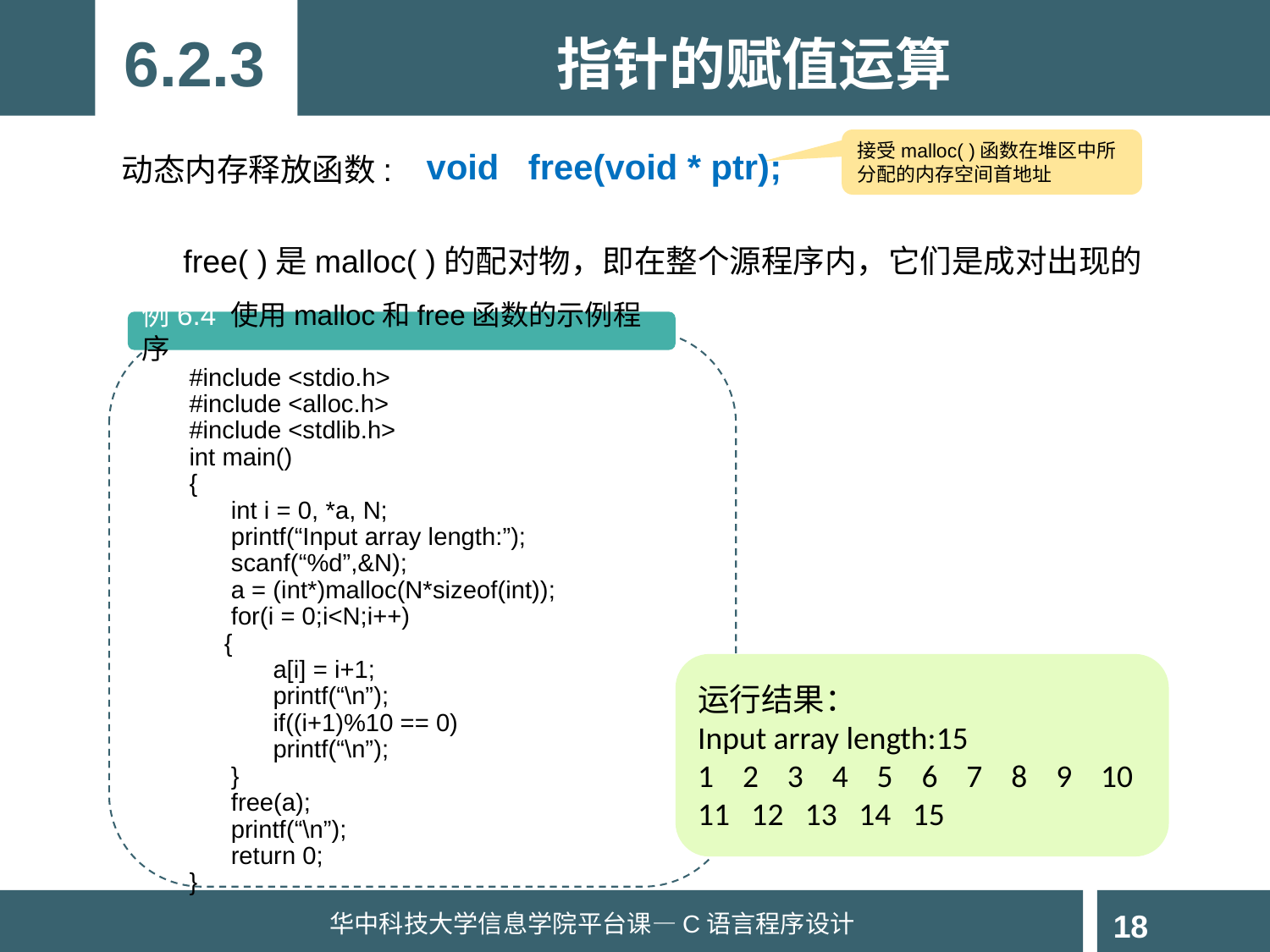

6.2.3
指针的赋值运算
接受malloc( )函数在堆区中所分配的内存空间首地址
动态内存释放函数:
void   free(void * ptr);
free( )是malloc( )的配对物，即在整个源程序内，它们是成对出现的
例6.4 使用malloc和free函数的示例程序

#include <stdio.h>
#include <alloc.h>
#include <stdlib.h>
int main()
{
      int i = 0, *a, N;
      printf(“Input array length:”);
      scanf(“%d”,&N);
      a = (int*)malloc(N*sizeof(int));
      for(i = 0;i<N;i++)
     {
            a[i] = i+1;
            printf(“\n”);
            if((i+1)%10 == 0)
            printf(“\n”);
      }
      free(a);
      printf(“\n”);
      return 0;
}

运行结果：
Input array length:15
1    2    3    4    5    6    7    8    9    10
11   12   13   14   15